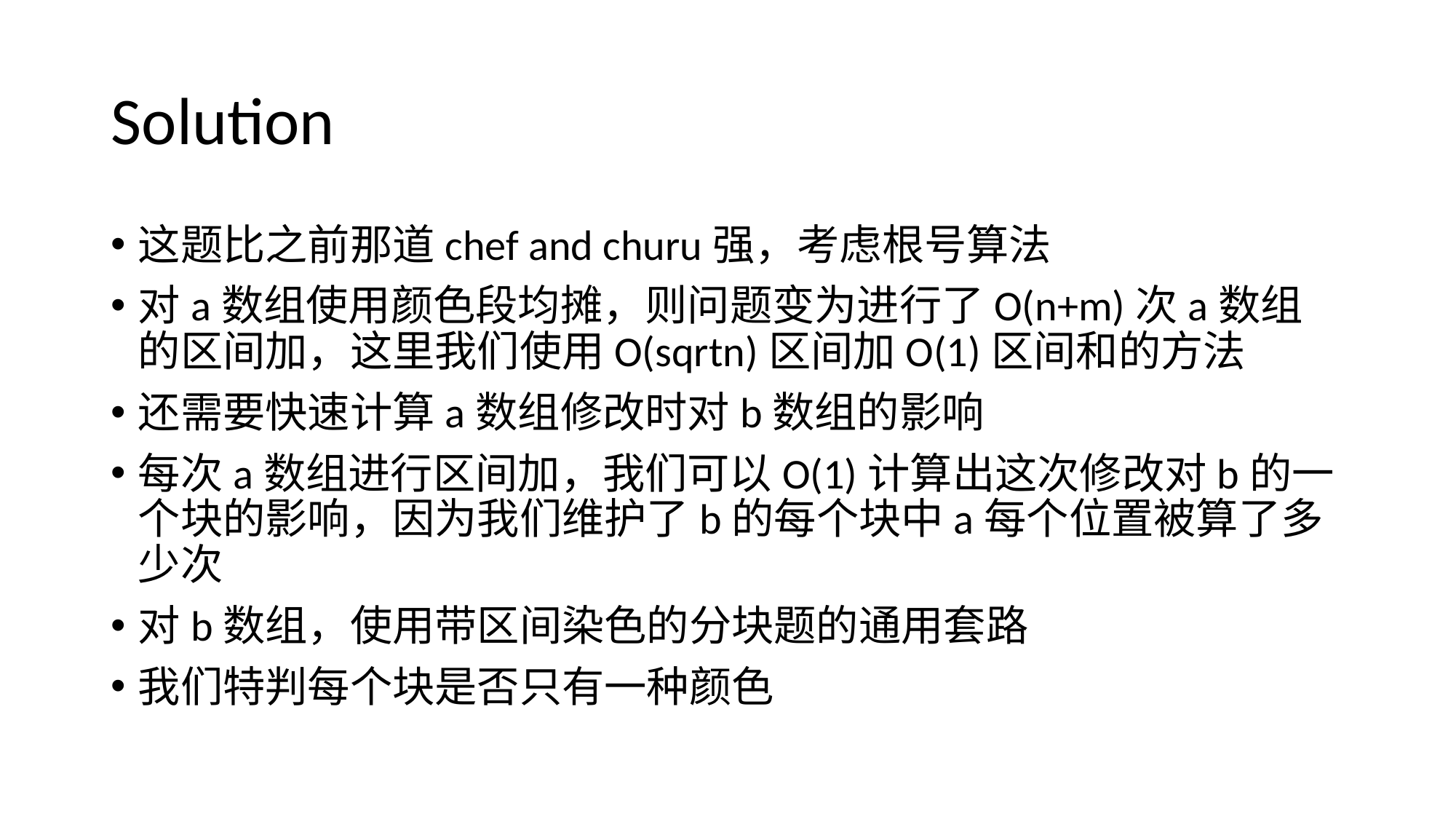

# Solution
这题比之前那道chef and churu强，考虑根号算法
对a数组使用颜色段均摊，则问题变为进行了O(n+m)次a数组的区间加，这里我们使用O(sqrtn)区间加O(1)区间和的方法
还需要快速计算a数组修改时对b数组的影响
每次a数组进行区间加，我们可以O(1)计算出这次修改对b的一个块的影响，因为我们维护了b的每个块中a每个位置被算了多少次
对b数组，使用带区间染色的分块题的通用套路
我们特判每个块是否只有一种颜色